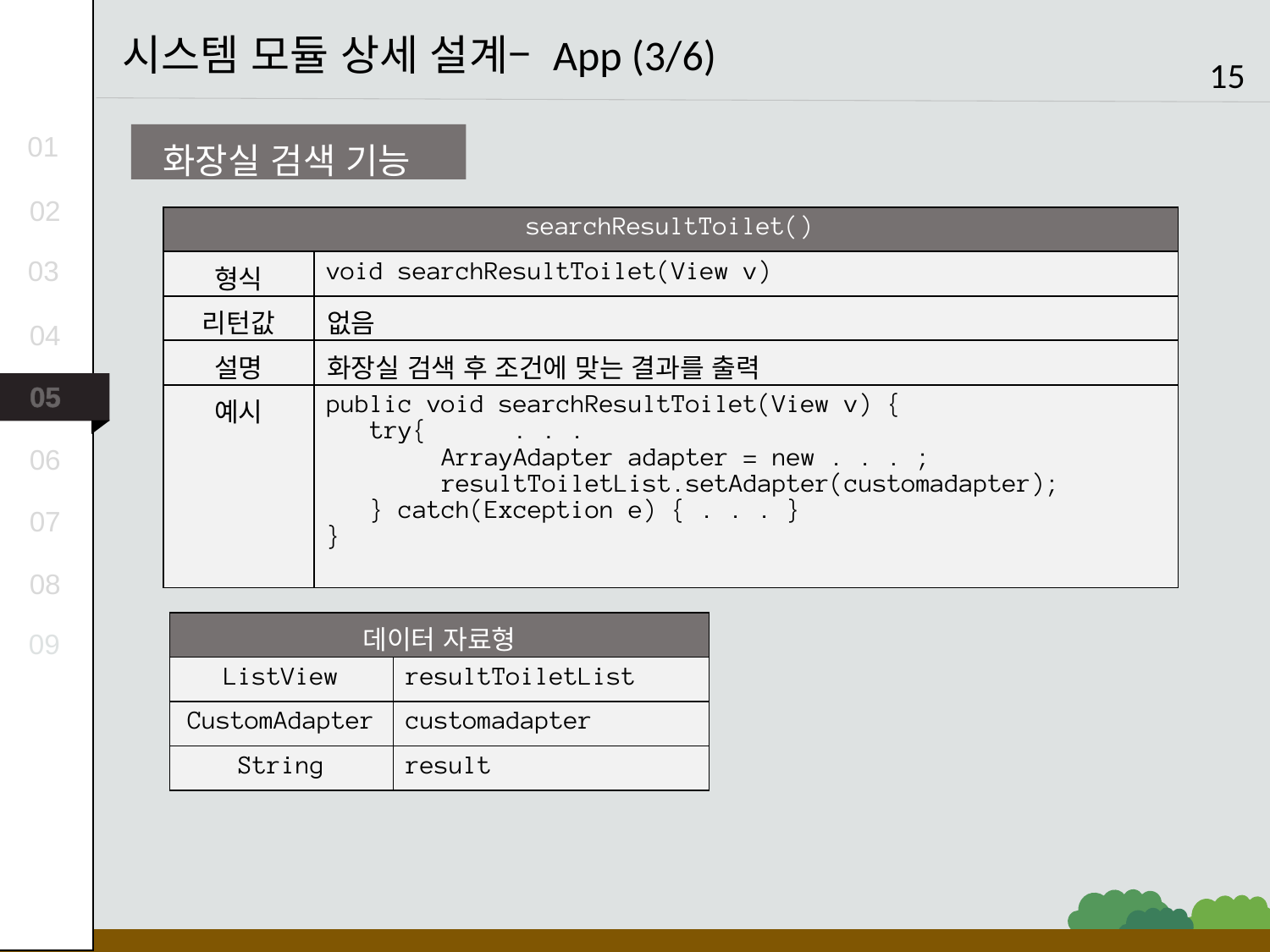

시스템 모듈 상세 설계– App (3/6)

15
화장실 검색 기능
01

02
| searchResultToilet() |  |
| --- | --- |
| 형식 | void searchResultToilet(View v) |
| 리턴값 | 없음 |
| 설명 | 화장실 검색 후 조건에 맞는 결과를 출력 |
| 예시 | public void searchResultToilet(View v) { try{ . . . ArrayAdapter adapter = new . . . ; resultToiletList.setAdapter(customadapter); } catch(Exception e) { . . . } } |
03

04
05

06
07
08
| 데이터 자료형 |  |
| --- | --- |
| ListView | resultToiletList |
| CustomAdapter | customadapter |
| String | result |
09